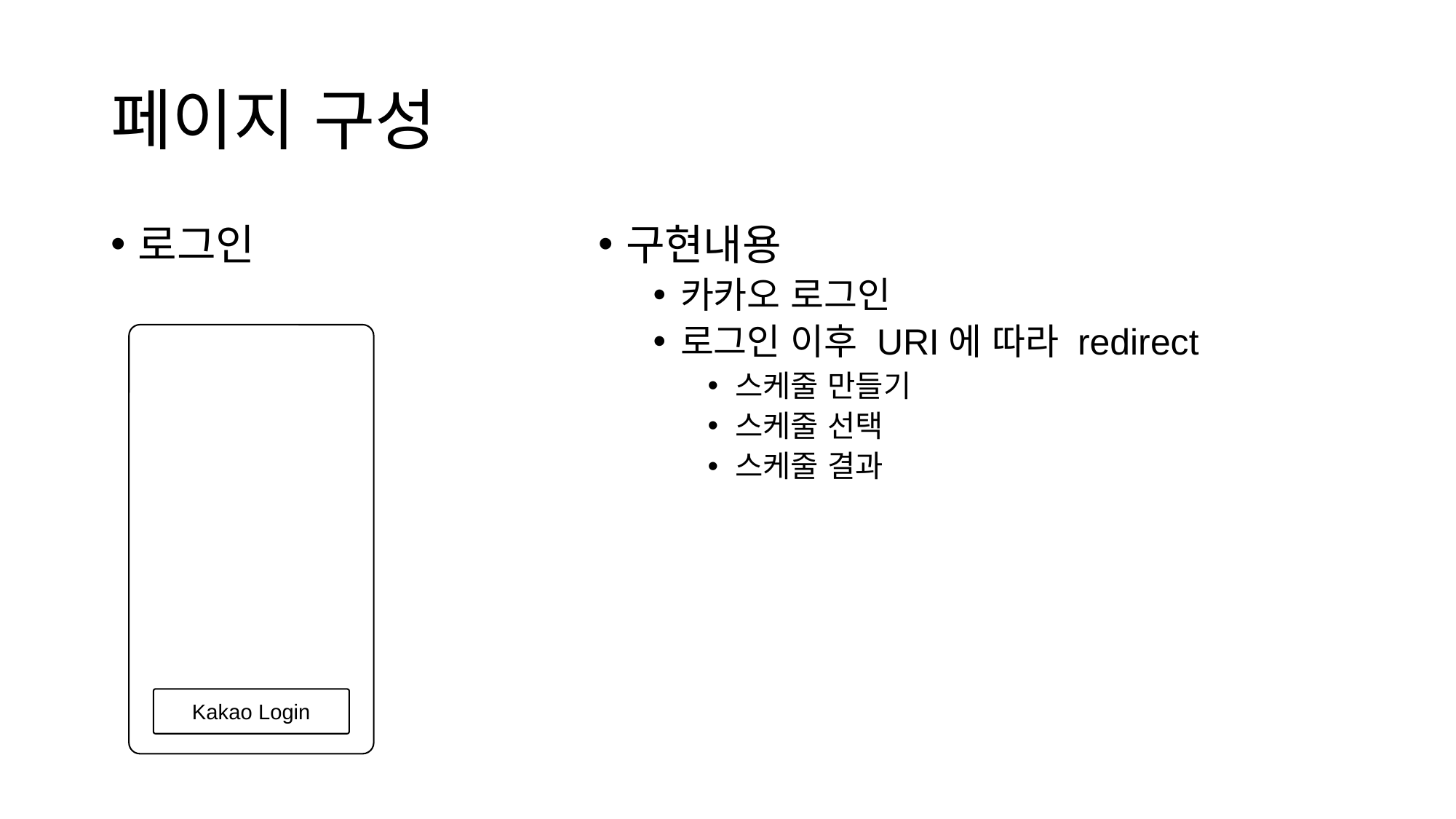

# 페이지 구성
로그인
구현내용
카카오 로그인
로그인 이후 URI에 따라 redirect
스케줄 만들기
스케줄 선택
스케줄 결과

Kakao Login